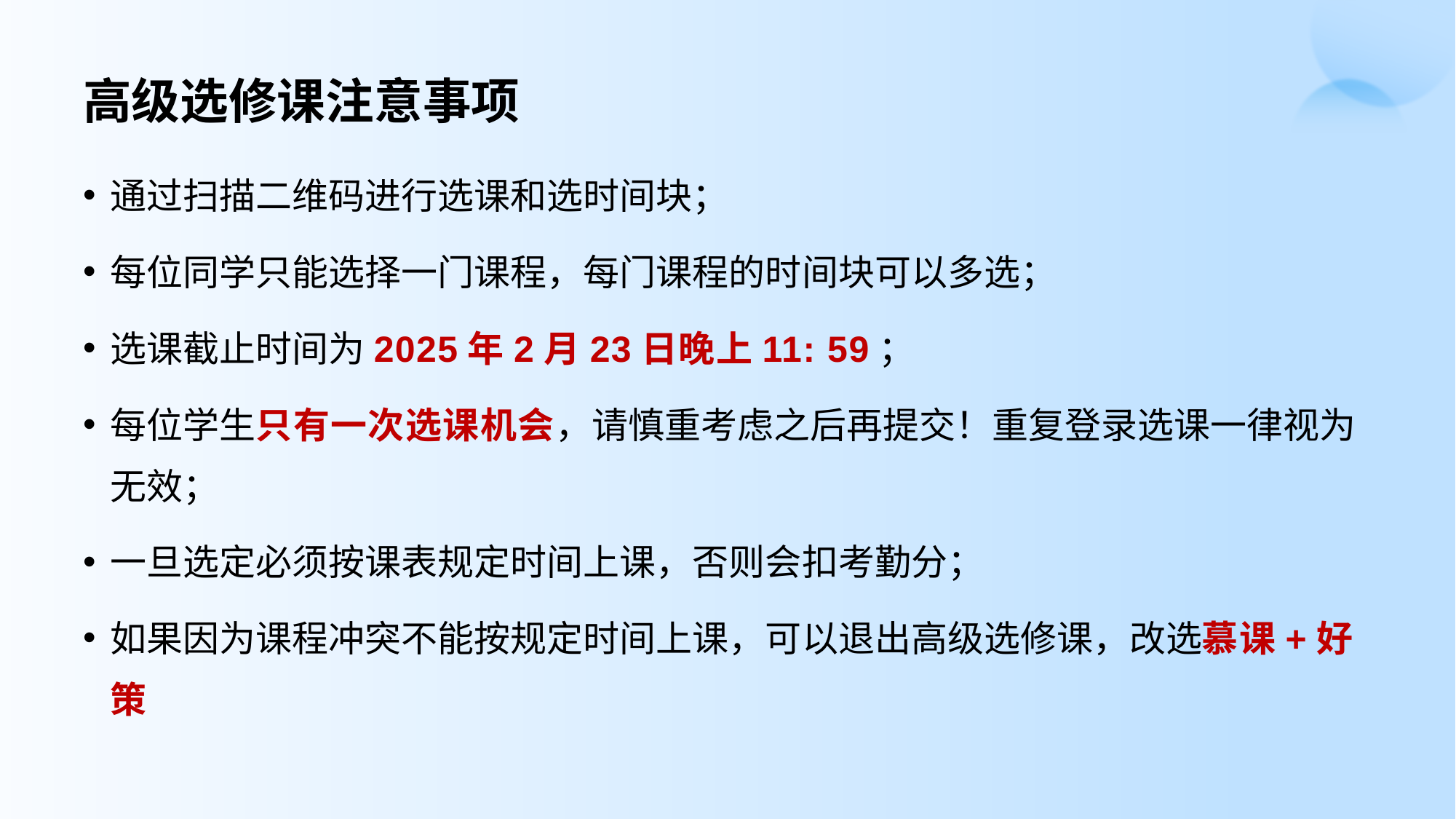

# 高级选修课注意事项
通过扫描二维码进行选课和选时间块；
每位同学只能选择一门课程，每门课程的时间块可以多选；
选课截止时间为2025年2月23日晚上11: 59；
每位学生只有一次选课机会，请慎重考虑之后再提交！重复登录选课一律视为无效；
一旦选定必须按课表规定时间上课，否则会扣考勤分；
如果因为课程冲突不能按规定时间上课，可以退出高级选修课，改选慕课+好策